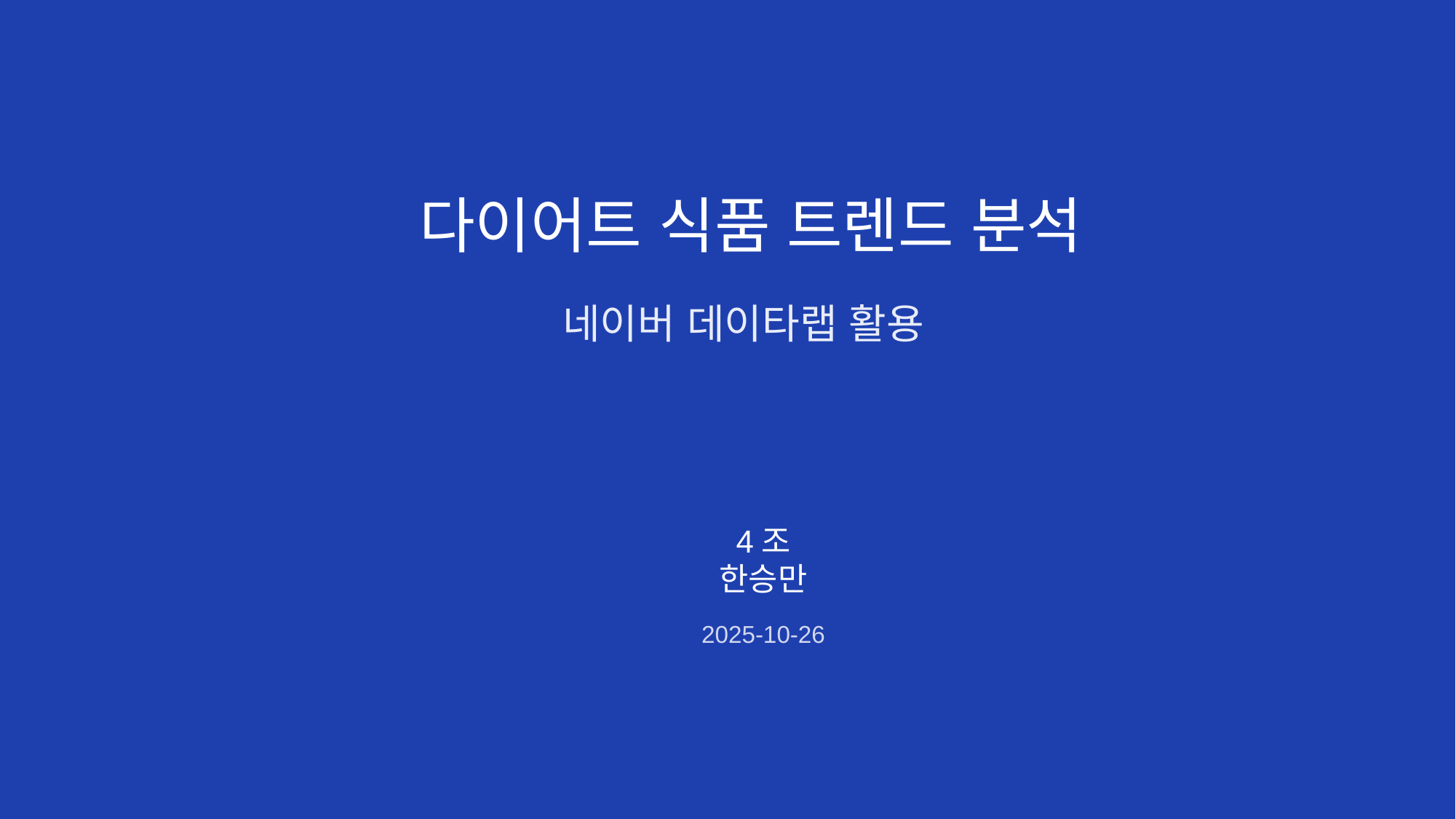

다이어트 식품 트렌드 분석
네이버 데이타랩 활용
4조 한승만
2025-10-26